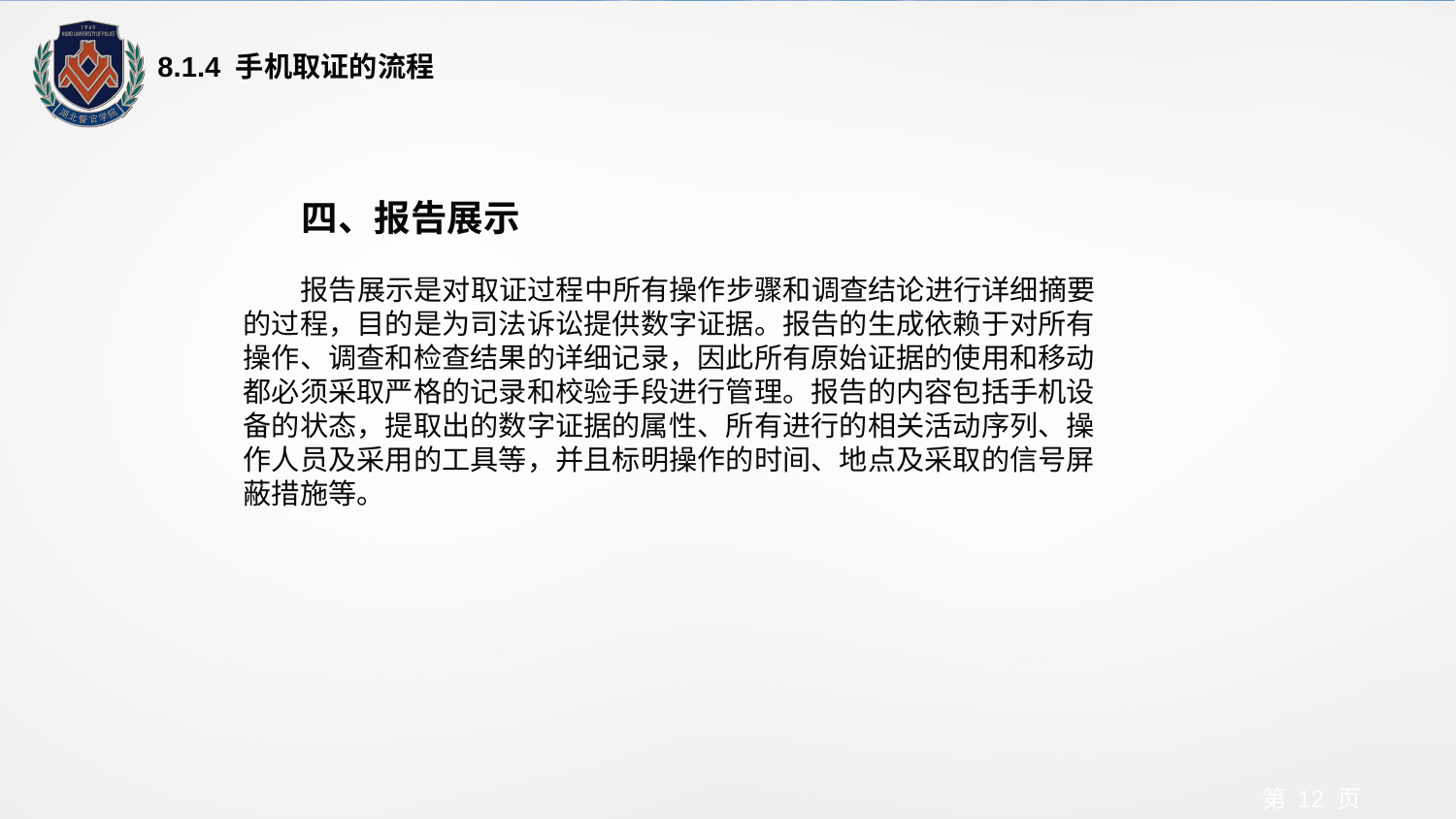

8.1.4 手机取证的流程
      四、报告展示

        报告展示是对取证过程中所有操作步骤和调查结论进行详细摘要的过程，目的是为司法诉讼提供数字证据。报告的生成依赖于对所有操作、调查和检查结果的详细记录，因此所有原始证据的使用和移动都必须采取严格的记录和校验手段进行管理。报告的内容包括手机设备的状态，提取出的数字证据的属性、所有进行的相关活动序列、操作人员及采用的工具等，并且标明操作的时间、地点及采取的信号屏蔽措施等。